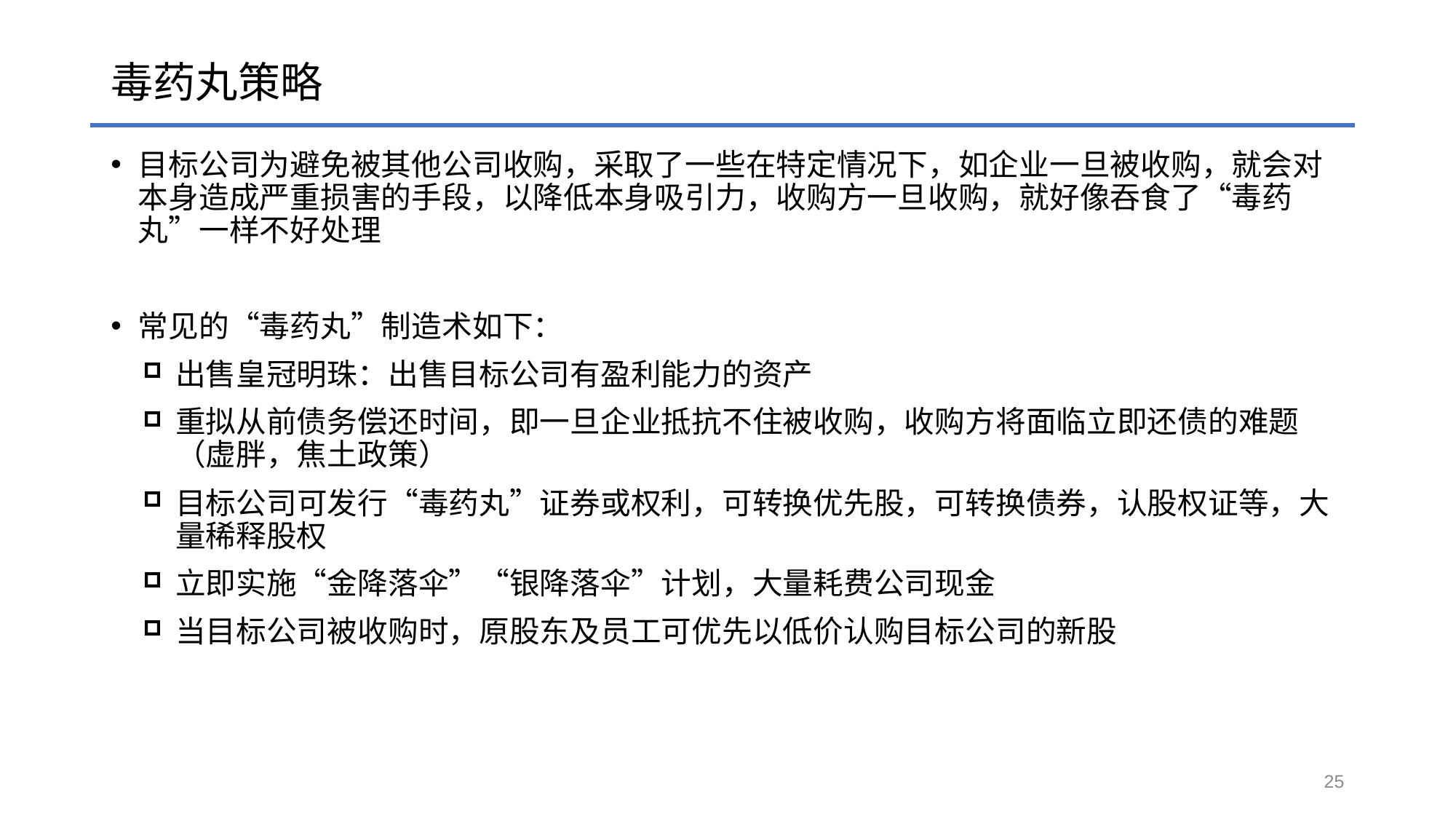

# 毒药丸策略
目标公司为避免被其他公司收购，采取了一些在特定情况下，如企业一旦被收购，就会对本身造成严重损害的手段，以降低本身吸引力，收购方一旦收购，就好像吞食了“毒药丸”一样不好处理

常见的“毒药丸”制造术如下：
出售皇冠明珠：出售目标公司有盈利能力的资产
重拟从前债务偿还时间，即一旦企业抵抗不住被收购，收购方将面临立即还债的难题 （虚胖，焦土政策）
目标公司可发行“毒药丸”证券或权利，可转换优先股，可转换债券，认股权证等，大量稀释股权
立即实施“金降落伞”“银降落伞”计划，大量耗费公司现金
当目标公司被收购时，原股东及员工可优先以低价认购目标公司的新股
25